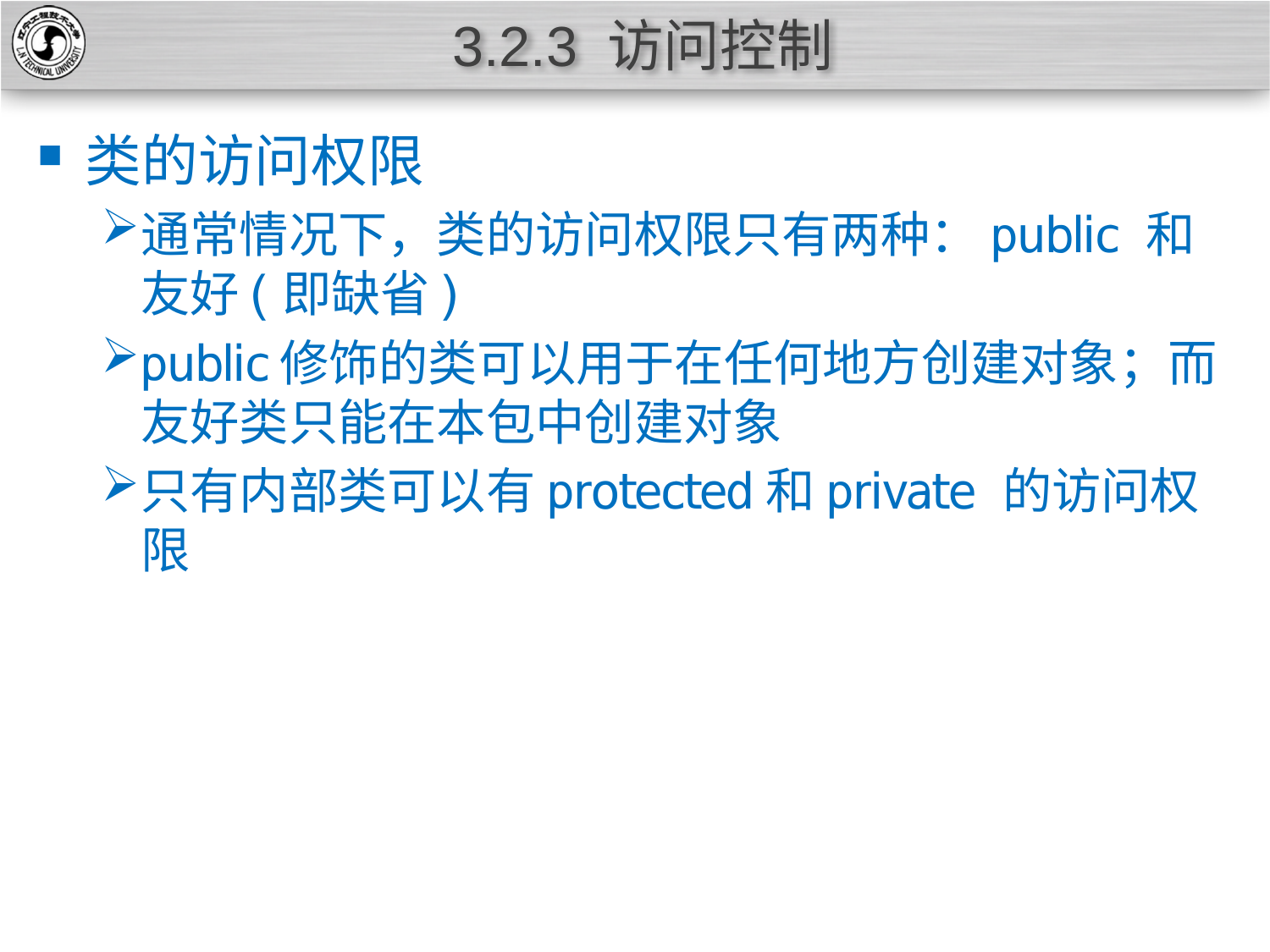

# 3.2.3 访问控制
类的访问权限
通常情况下，类的访问权限只有两种：public 和友好(即缺省)
public修饰的类可以用于在任何地方创建对象；而友好类只能在本包中创建对象
只有内部类可以有protected和private 的访问权限